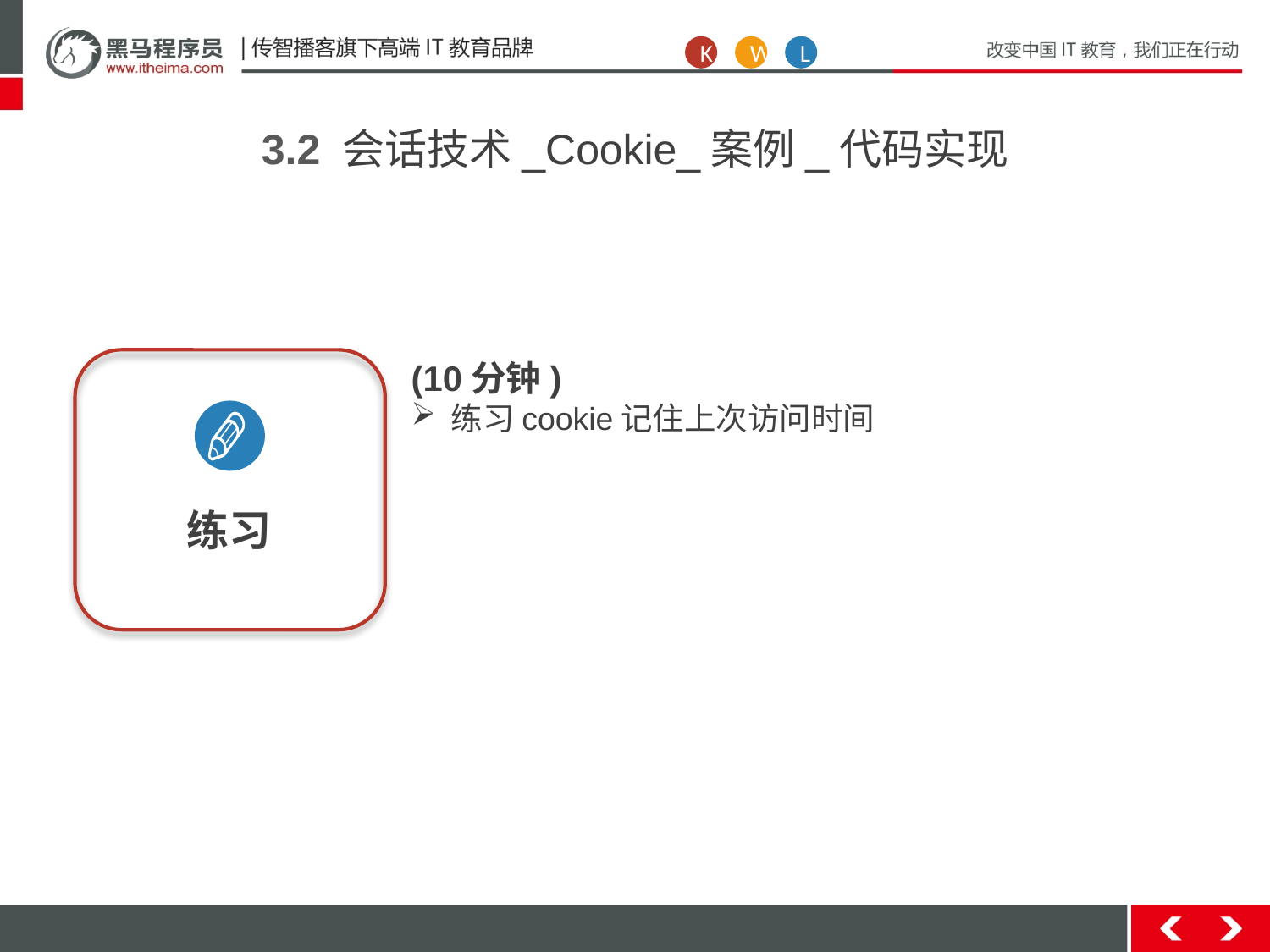

K
W
L
3.2 会话技术_Cookie_案例_代码实现

练习
(10分钟)
练习cookie记住上次访问时间